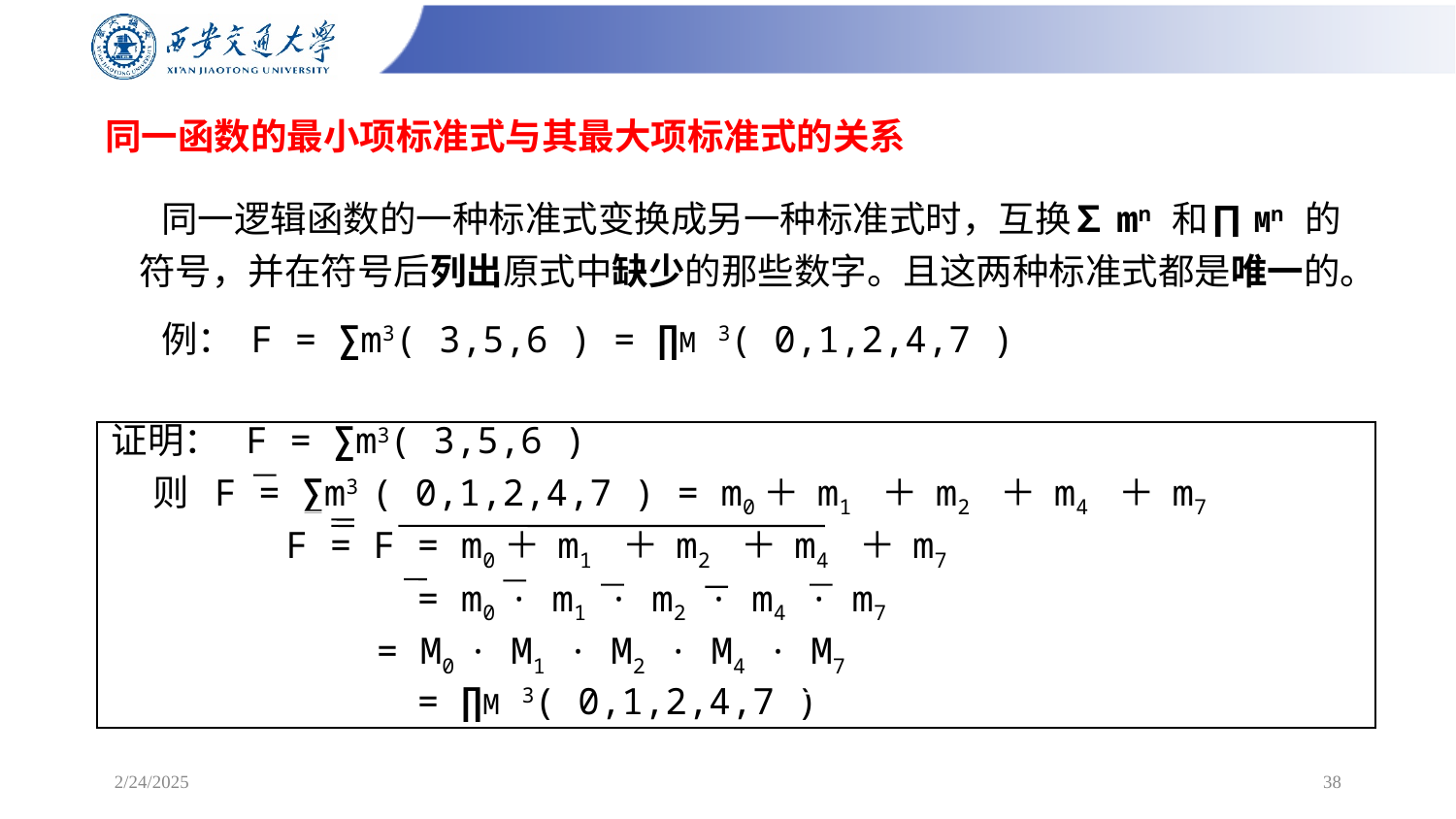

# 同一函数的最小项标准式与其最大项标准式的关系
     同一逻辑函数的一种标准式变换成另一种标准式时，互换∑mn 和∏Mn 的符号，并在符号后列出原式中缺少的那些数字。且这两种标准式都是唯一的。
     例： F = ∑m3( 3,5,6 ) = ∏M 3( 0,1,2,4,7 )
证明：  F = ∑m3( 3,5,6 )
    则  F = ∑m3 ( 0,1,2,4,7 ) = m0＋ m1 ＋ m2 ＋ m4 ＋ m7
        F = F = m0＋ m1 ＋ m2 ＋ m4 ＋ m7
              = m0 · m1 · m2 · m4 · m7
                     = M0 · M1 · M2 · M4 · M7
              = ∏M 3( 0,1,2,4,7 )

2/24/2025
38